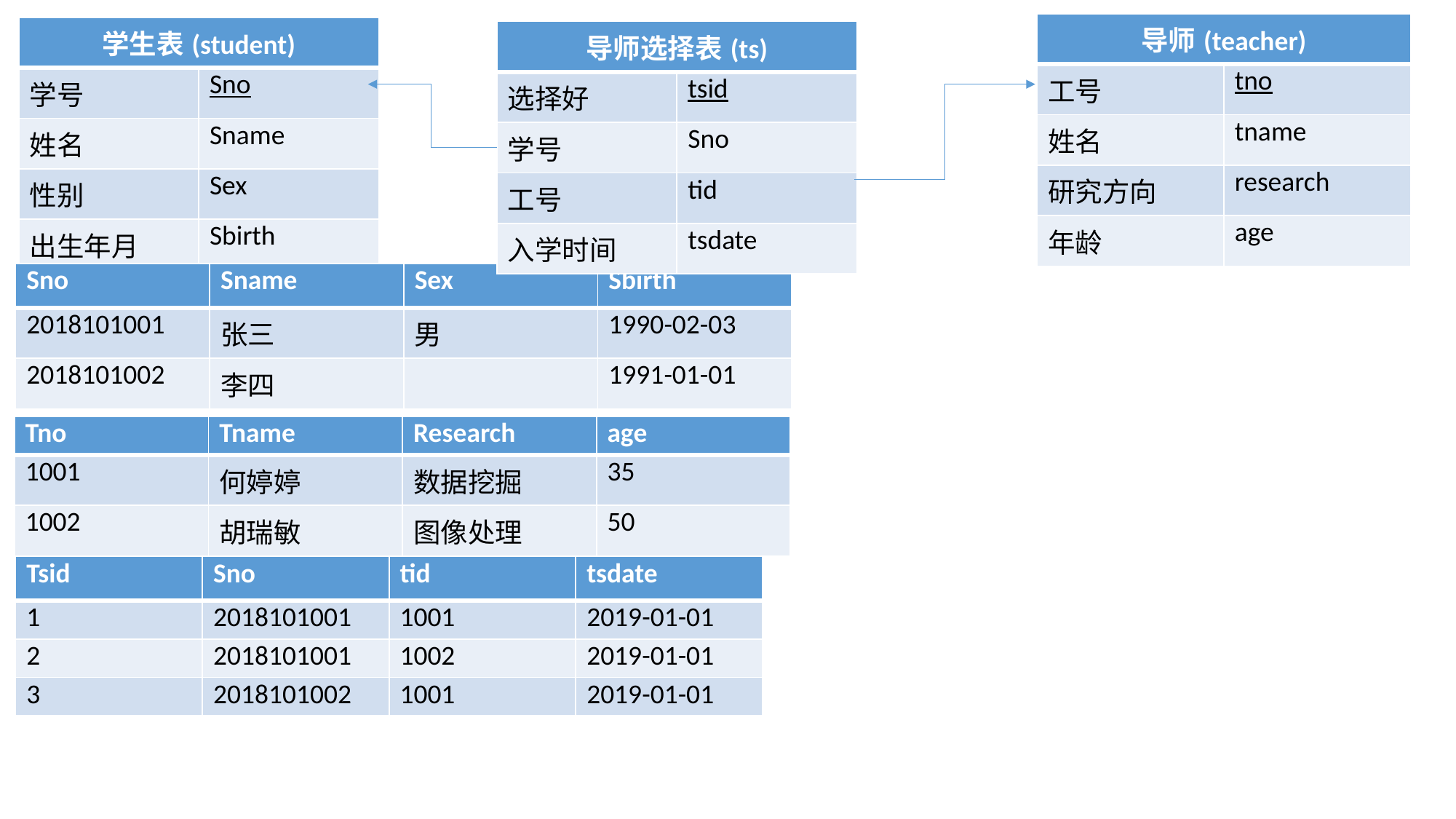

| 导师(teacher) |  |
| --- | --- |
| 工号 | tno |
| 姓名 | tname |
| 研究方向 | research |
| 年龄 | age |
| 学生表(student) |  |
| --- | --- |
| 学号 | Sno |
| 姓名 | Sname |
| 性别 | Sex |
| 出生年月 | Sbirth |
| 导师选择表(ts) |  |
| --- | --- |
| 选择好 | tsid |
| 学号 | Sno |
| 工号 | tid |
| 入学时间 | tsdate |
| Sno | Sname | Sex | Sbirth |
| --- | --- | --- | --- |
| 2018101001 | 张三 | 男 | 1990-02-03 |
| 2018101002 | 李四 |  | 1991-01-01 |
| Tno | Tname | Research | age |
| --- | --- | --- | --- |
| 1001 | 何婷婷 | 数据挖掘 | 35 |
| 1002 | 胡瑞敏 | 图像处理 | 50 |
| Tsid | Sno | tid | tsdate |
| --- | --- | --- | --- |
| 1 | 2018101001 | 1001 | 2019-01-01 |
| 2 | 2018101001 | 1002 | 2019-01-01 |
| 3 | 2018101002 | 1001 | 2019-01-01 |